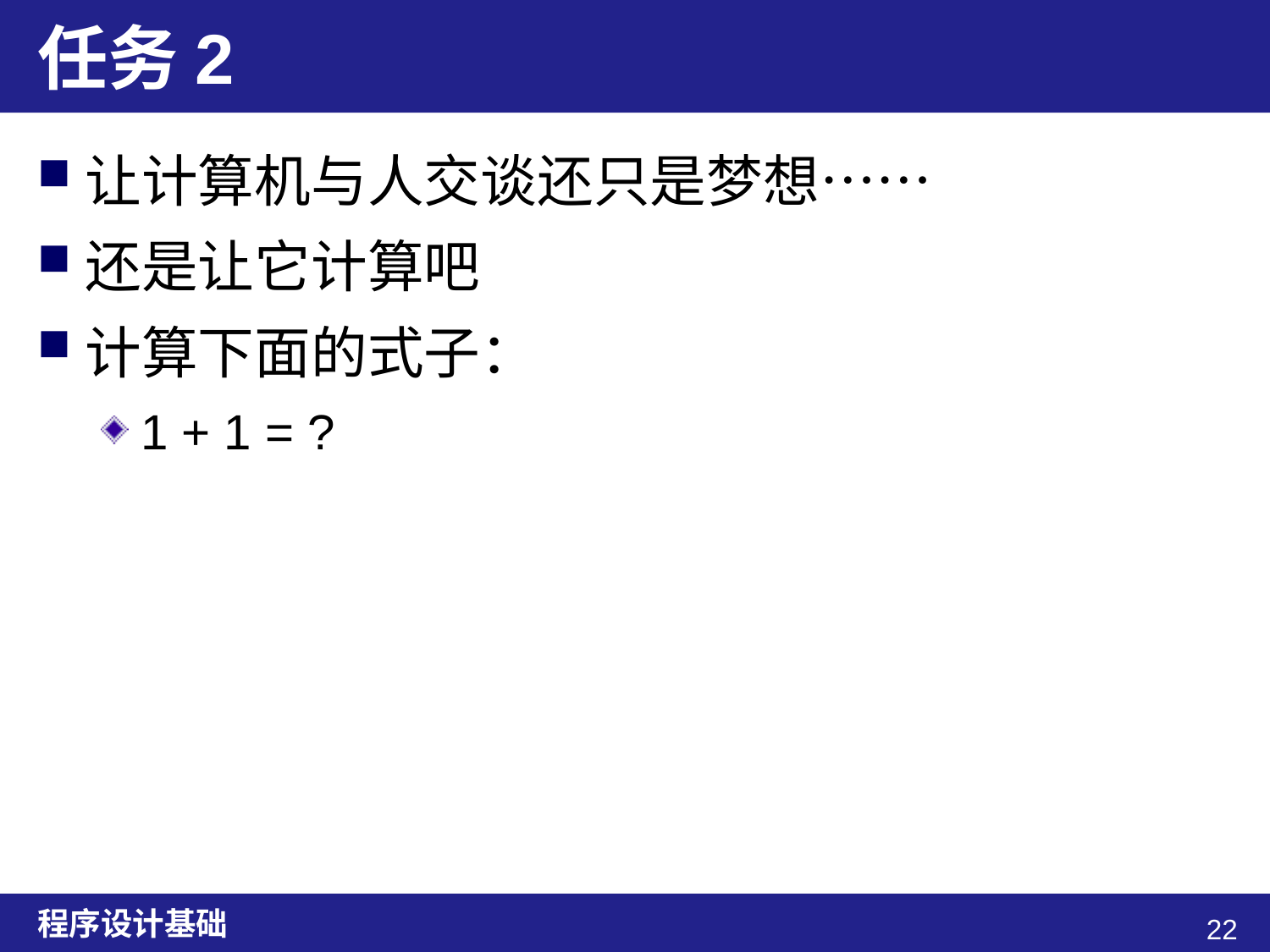

# 任务2
让计算机与人交谈还只是梦想……
还是让它计算吧
计算下面的式子：
1 + 1 = ?